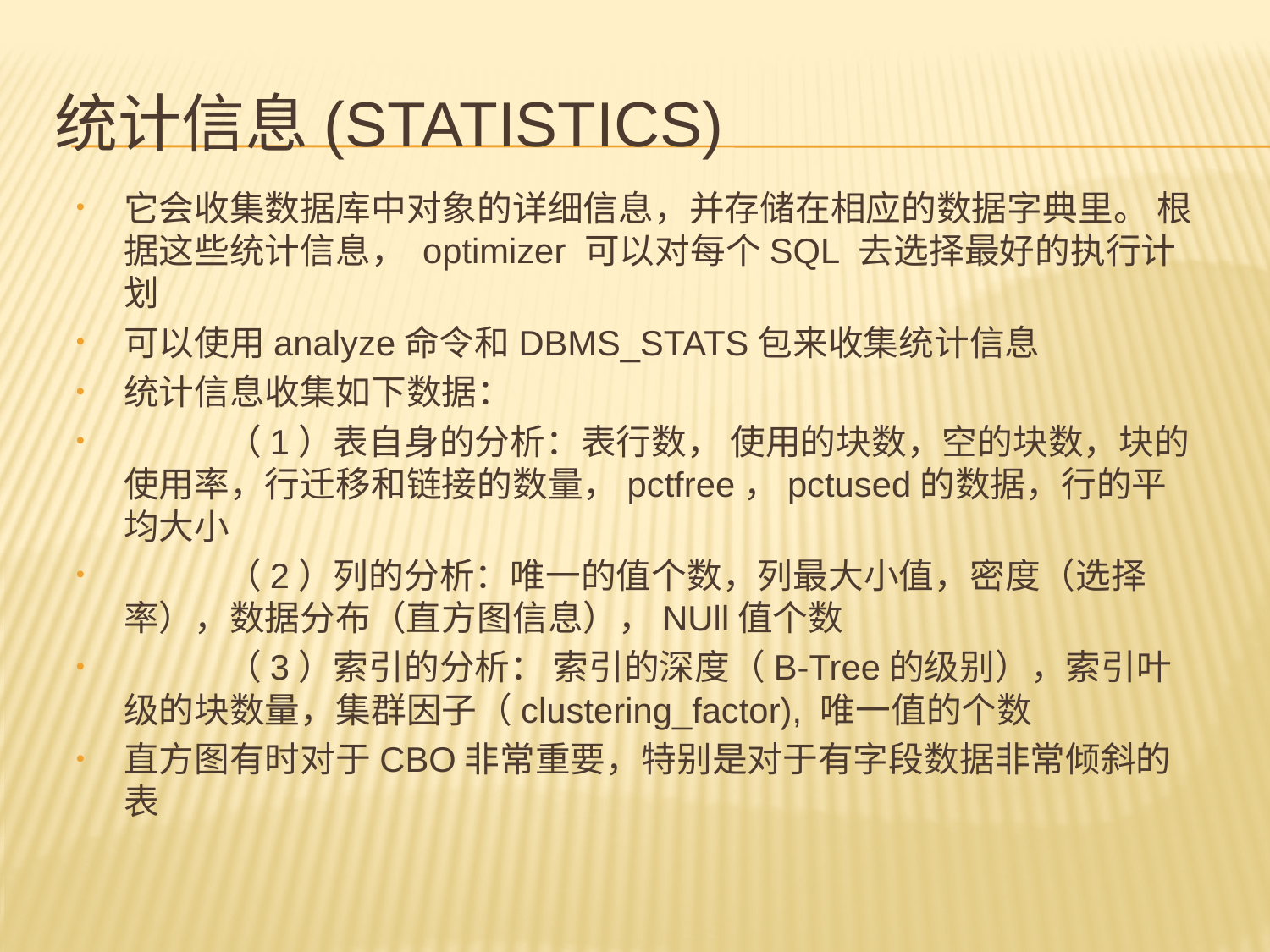

# 统计信息(statistics)
它会收集数据库中对象的详细信息，并存储在相应的数据字典里。 根据这些统计信息， optimizer 可以对每个SQL 去选择最好的执行计划
可以使用analyze命令和DBMS_STATS包来收集统计信息
统计信息收集如下数据：
            （1）表自身的分析：表行数， 使用的块数，空的块数，块的使用率，行迁移和链接的数量，pctfree，pctused的数据，行的平均大小
            （2）列的分析：唯一的值个数，列最大小值，密度（选择率），数据分布（直方图信息），NUll值个数
            （3）索引的分析： 索引的深度（B-Tree的级别），索引叶级的块数量，集群因子（clustering_factor), 唯一值的个数
直方图有时对于CBO非常重要，特别是对于有字段数据非常倾斜的表